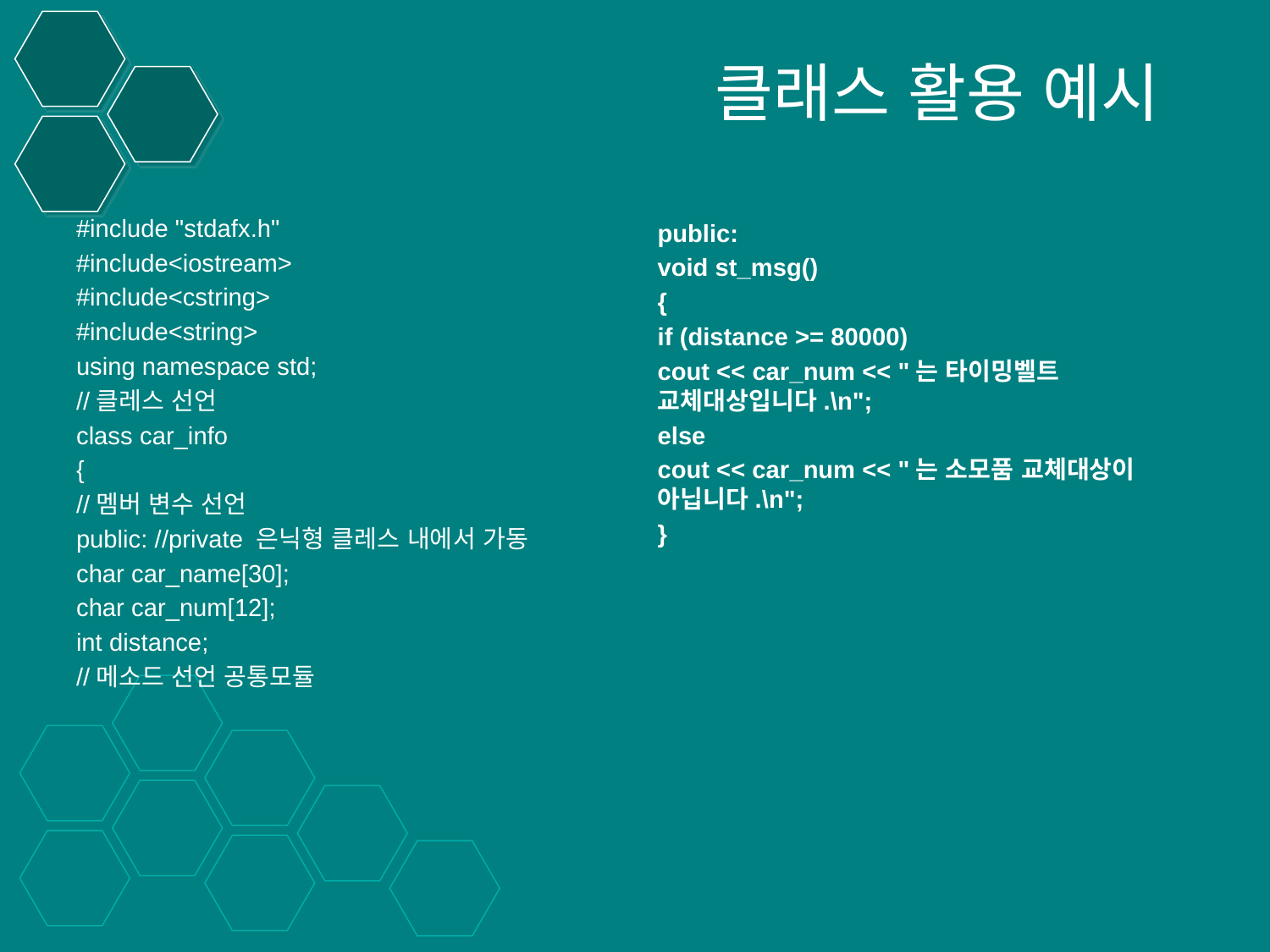

# 클래스 활용 예시
#include "stdafx.h"
#include<iostream>
#include<cstring>
#include<string>
using namespace std;
//클레스 선언
class car_info
{
//멤버 변수 선언
public: //private 은닉형 클레스 내에서 가동
char car_name[30];
char car_num[12];
int distance;
//메소드 선언 공통모듈
public:
void st_msg()
{
if (distance >= 80000)
cout << car_num << "는 타이밍벨트 교체대상입니다.\n";
else
cout << car_num << "는 소모품 교체대상이 아닙니다.\n";
}